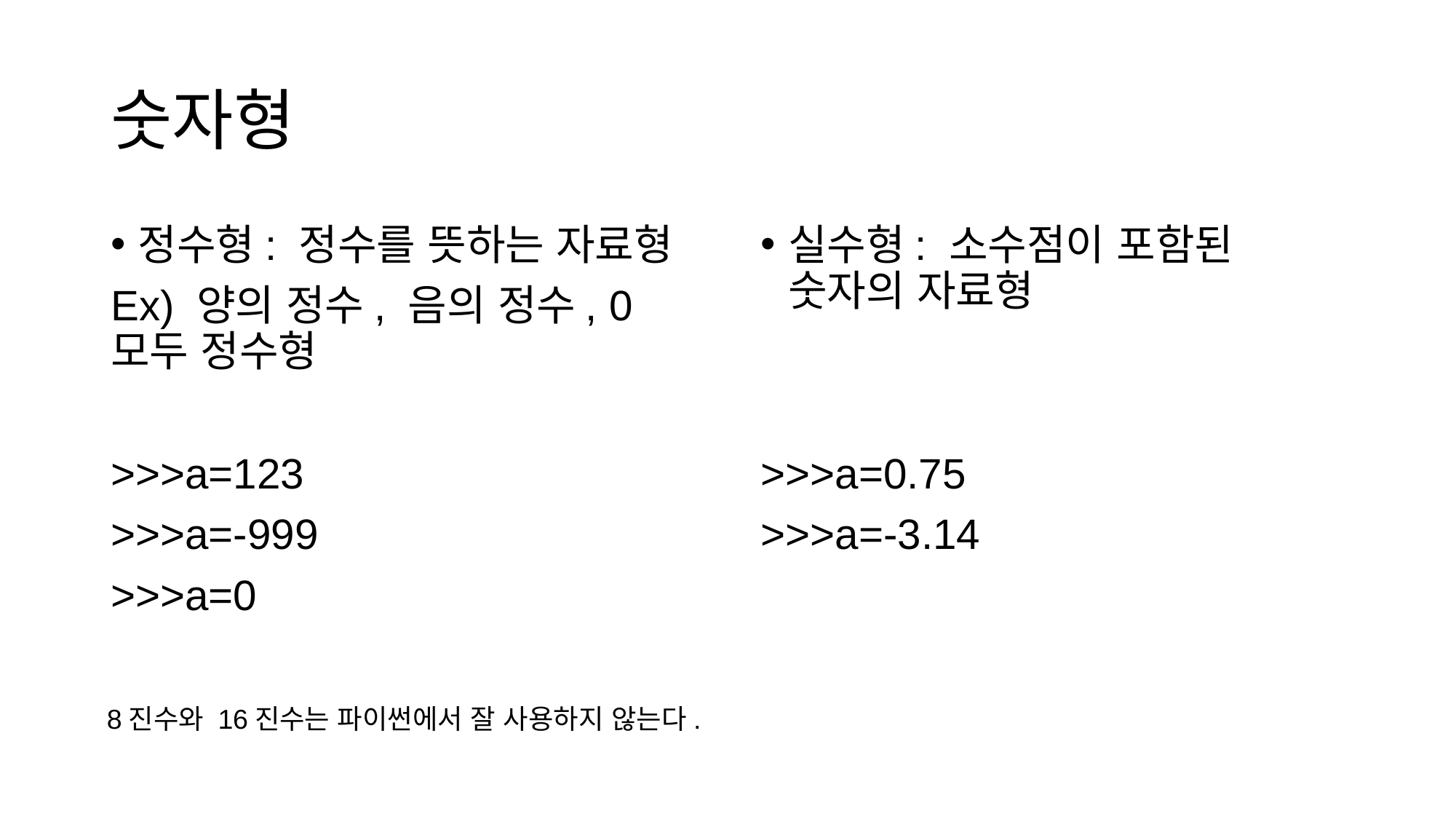

# 숫자형
정수형: 정수를 뜻하는 자료형
Ex) 양의 정수, 음의 정수, 0 모두 정수형

>>>a=123
>>>a=-999
>>>a=0

실수형: 소수점이 포함된 숫자의 자료형

>>>a=0.75
>>>a=-3.14
8진수와 16진수는 파이썬에서 잘 사용하지 않는다.